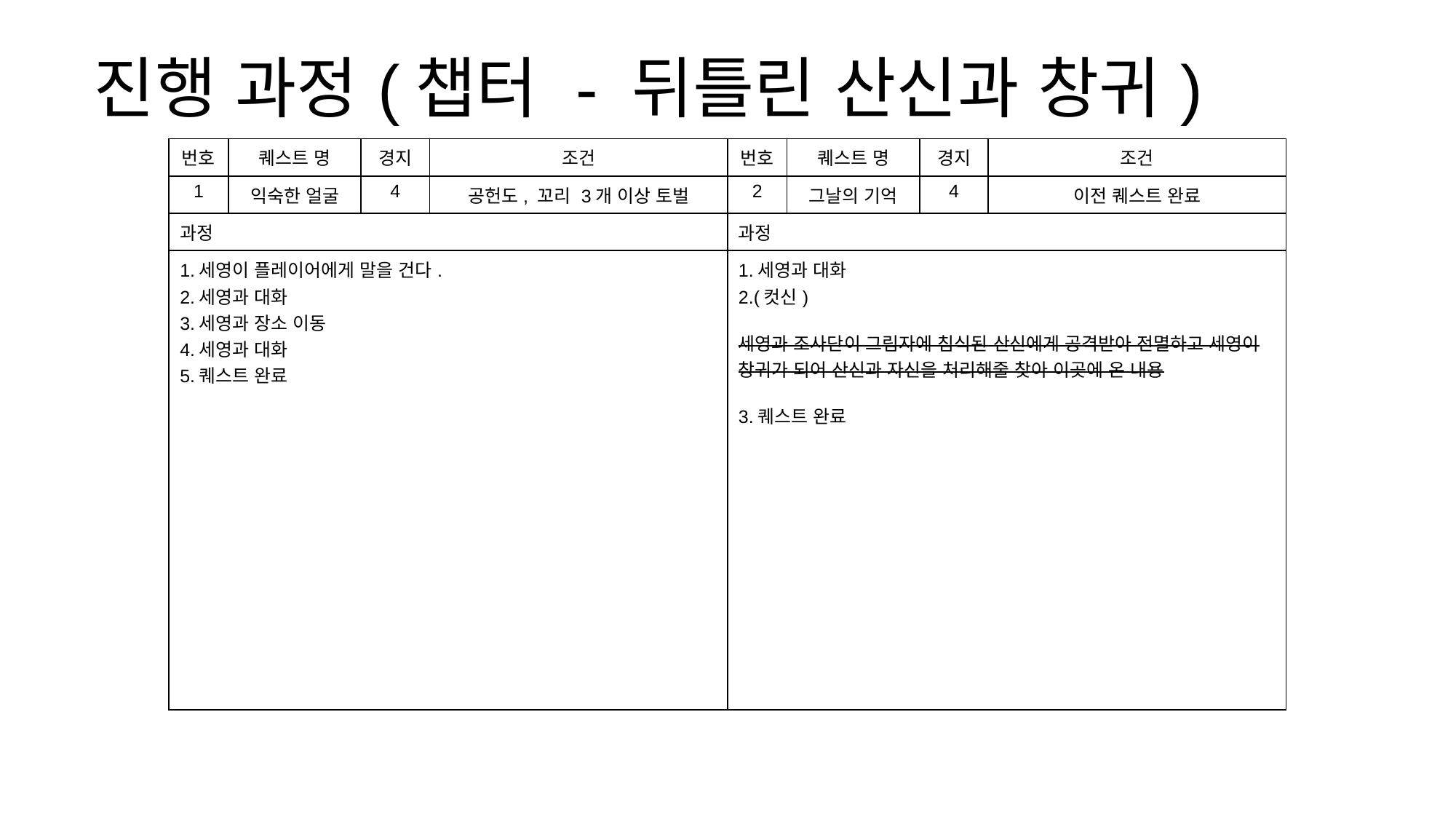

진행 과정(챕터 - 뒤틀린 산신과 창귀)
| 번호 | 퀘스트 명 | 경지 | 조건 |
| --- | --- | --- | --- |
| 1 | 익숙한 얼굴 | 4 | 공헌도, 꼬리 3개 이상 토벌 |
| 과정 |  |  |  |
| 1.세영이 플레이어에게 말을 건다. 2.세영과 대화 3.세영과 장소 이동 4.세영과 대화 5.퀘스트 완료 |  |  |  |
| 번호 | 퀘스트 명 | 경지 | 조건 |
| --- | --- | --- | --- |
| 2 | 그날의 기억 | 4 | 이전 퀘스트 완료 |
| 과정 |  |  |  |
| 1.세영과 대화 2.(컷신) 세영과 조사단이 그림자에 침식된 산신에게 공격받아 전멸하고 세영이 창귀가 되어 산신과 자신을 처리해줄 찾아 이곳에 온 내용 3.퀘스트 완료 |  |  |  |